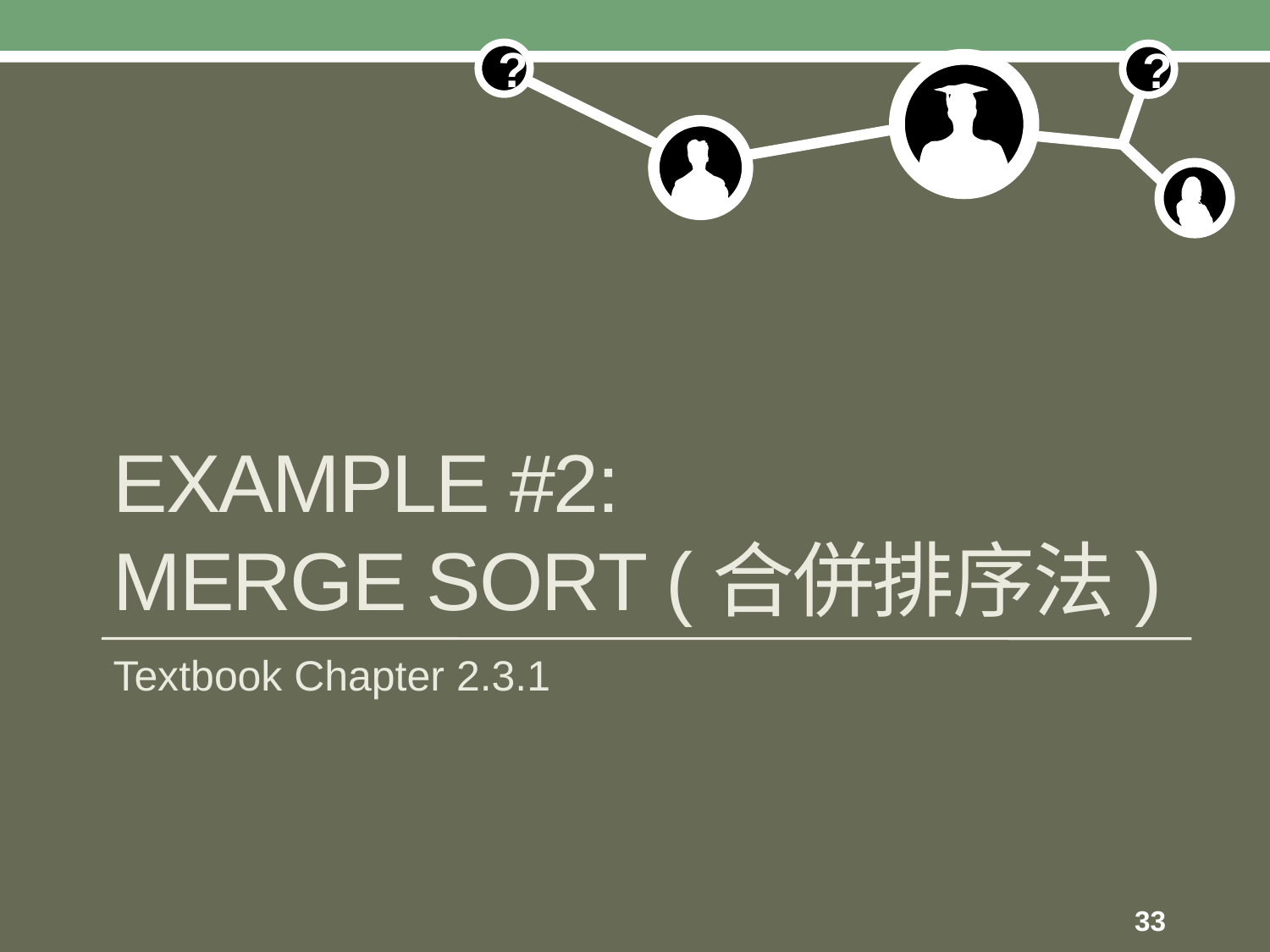

# Example #2: Merge Sort (合併排序法)
Textbook Chapter 2.3.1

33